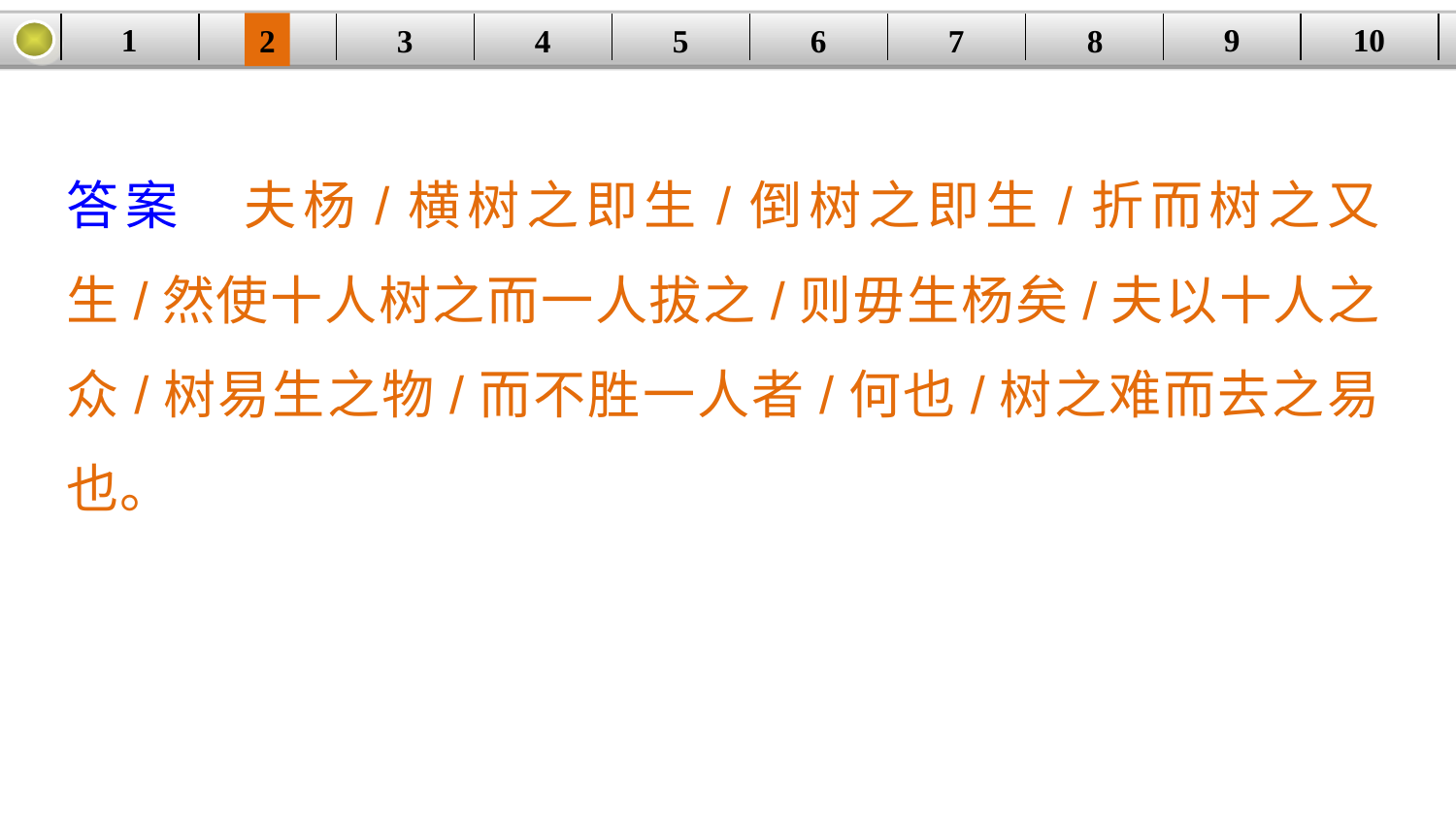

9
10
1
3
4
5
6
8
2
|  |  |  |  |  |  |  |  |  |  |
| --- | --- | --- | --- | --- | --- | --- | --- | --- | --- |
7

答案　夫杨/横树之即生/倒树之即生/折而树之又生/然使十人树之而一人拔之/则毋生杨矣/夫以十人之众/树易生之物/而不胜一人者/何也/树之难而去之易也。